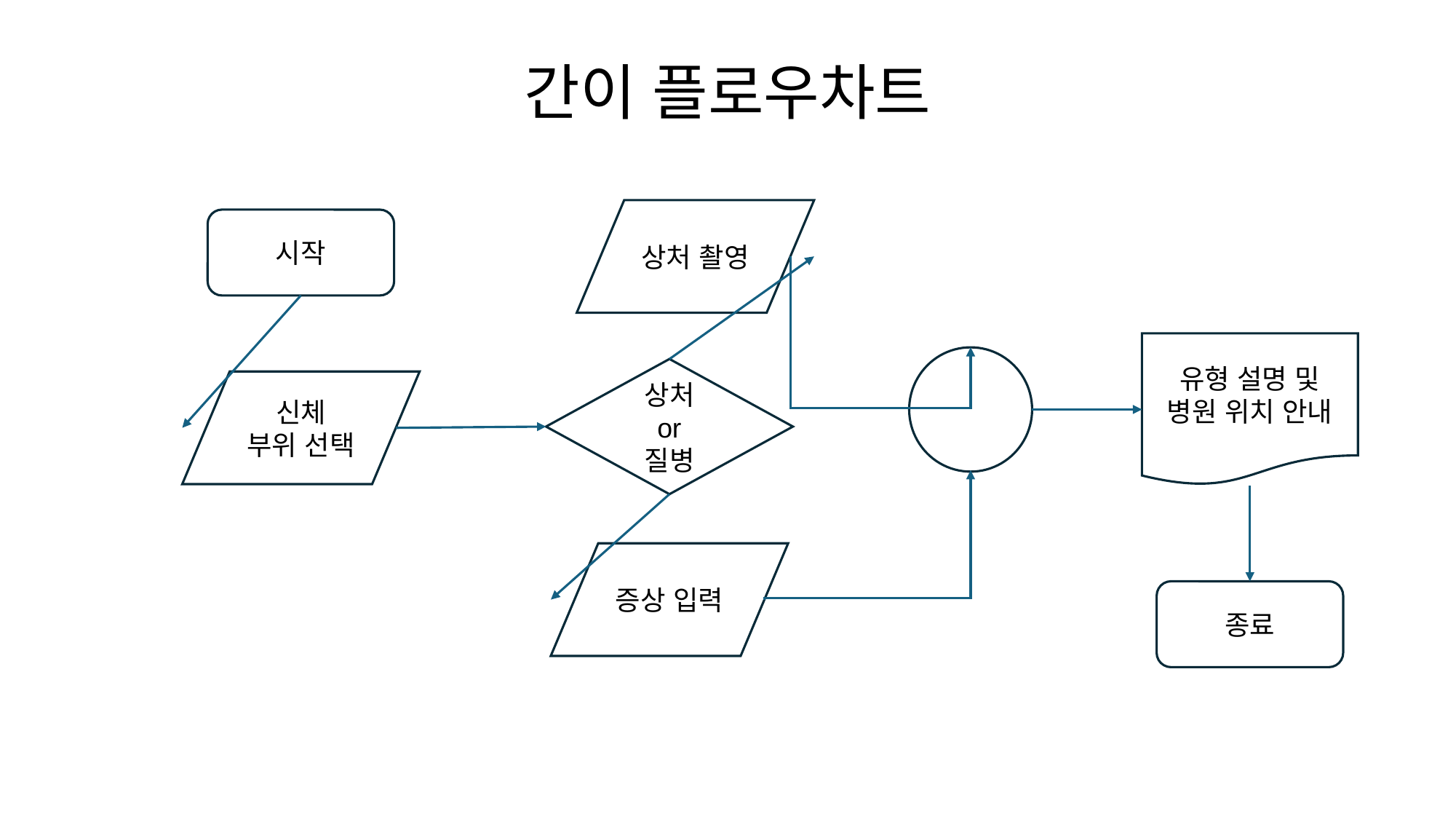

# 간이 플로우차트
상처 촬영
시작
유형 설명 및
병원 위치 안내

상처
or
질병
신체
부위 선택
증상 입력
종료